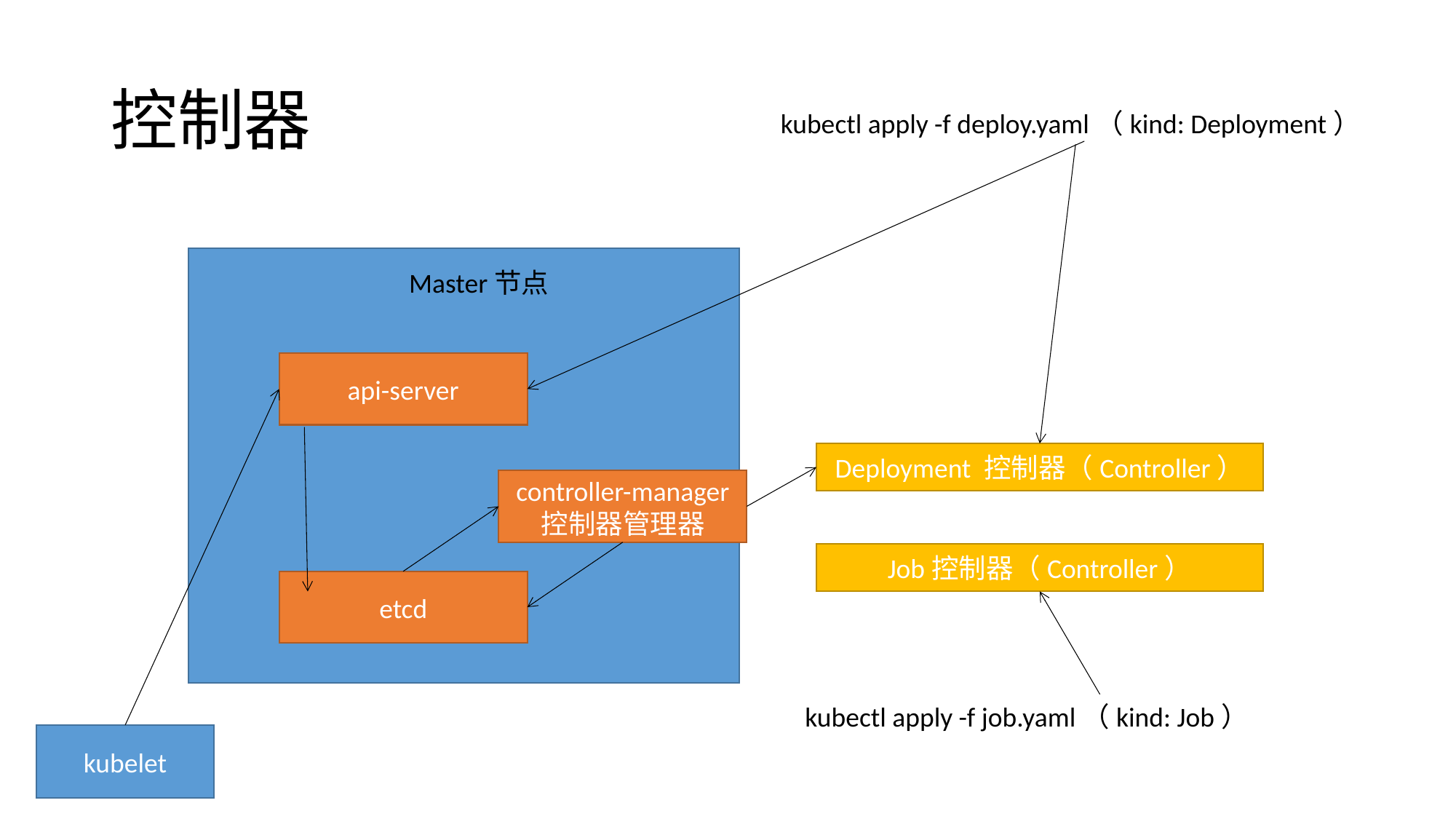

# 控制器
kubectl apply -f deploy.yaml（kind: Deployment）

Master节点
api-server
Deployment 控制器（Controller）
controller-manager
控制器管理器
Job控制器（Controller）
etcd
kubectl apply -f job.yaml（kind: Job）
kubelet